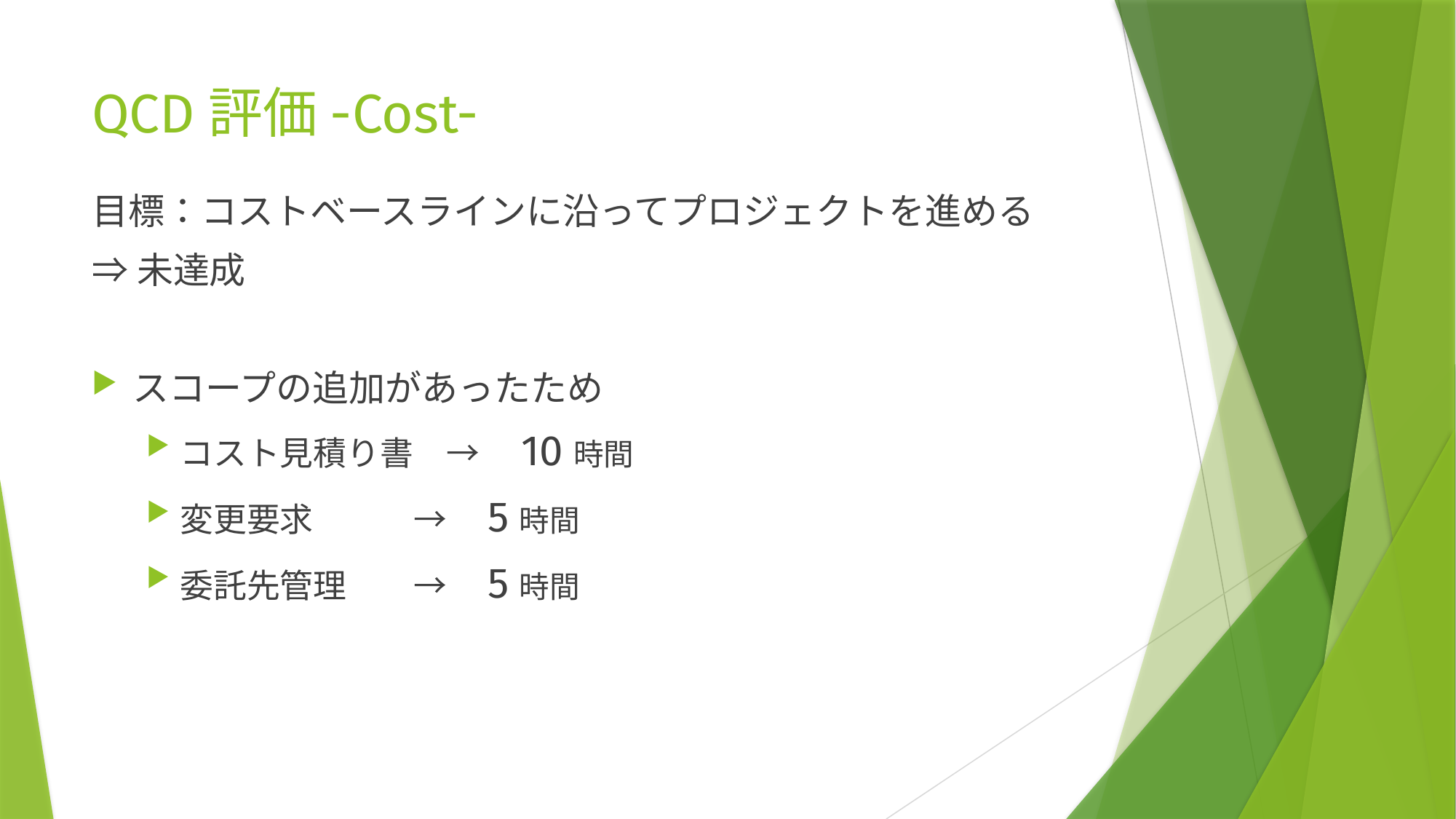

# QCD評価-Cost-
目標：コストベースラインに沿ってプロジェクトを進める
⇒未達成

スコープの追加があったため
コスト見積り書　→　10時間
変更要求　　　→　5時間
委託先管理　　→　5時間